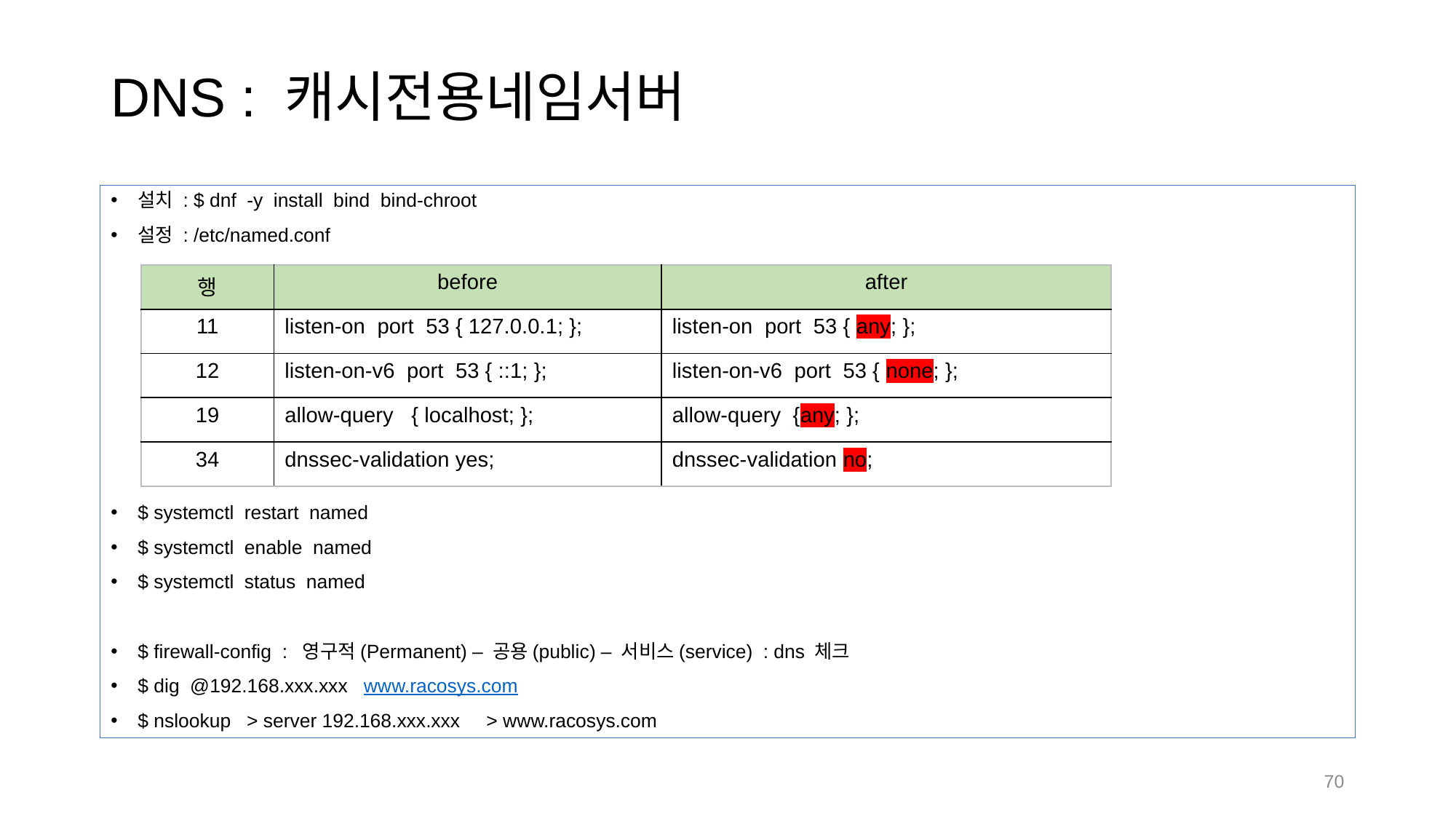

# DNS : 캐시전용네임서버
설치 : $ dnf  -y  install  bind  bind-chroot
설정 : /etc/named.conf

$ systemctl  restart  named
$ systemctl  enable  named
$ systemctl  status  named

$ firewall-config  :  영구적(Permanent) – 공용(public) – 서비스(service)  : dns 체크
$ dig  @192.168.xxx.xxx   www.racosys.com
$ nslookup   > server 192.168.xxx.xxx     > www.racosys.com

| 행 | before | after |
| --- | --- | --- |
| 11 | listen-on port 53 { 127.0.0.1; }; | listen-on port 53 { any; }; |
| 12 | listen-on-v6 port 53 { ::1; }; | listen-on-v6 port 53 { none; }; |
| 19 | allow-query { localhost; }; | allow-query {any; }; |
| 34 | dnssec-validation yes; | dnssec-validation no; |
70